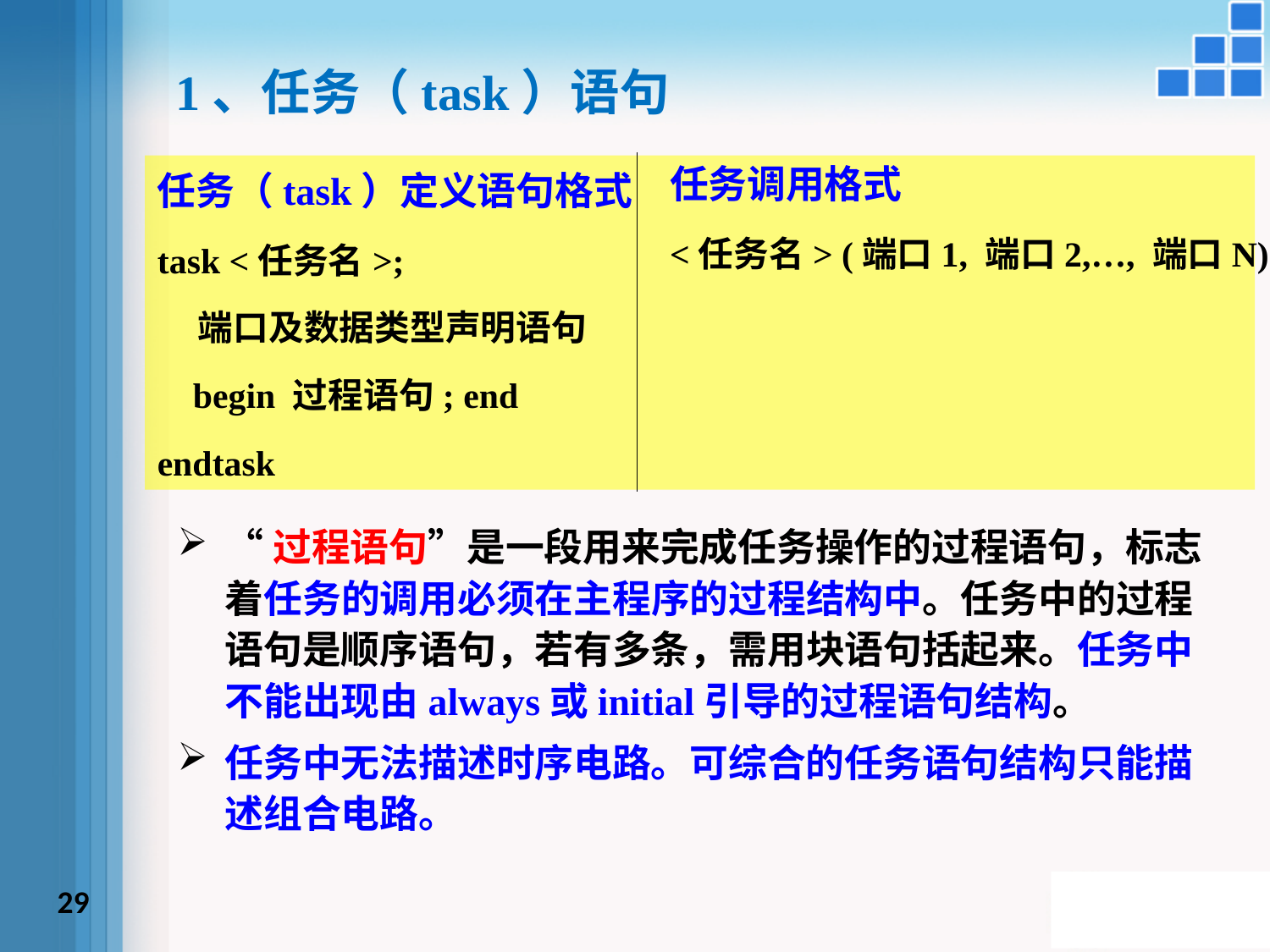

1、任务（task）语句
任务调用格式
<任务名> (端口1, 端口2,…, 端口N);
任务（task）定义语句格式
task <任务名>;
    端口及数据类型声明语句
    begin 过程语句; end
endtask
“过程语句”是一段用来完成任务操作的过程语句，标志着任务的调用必须在主程序的过程结构中。任务中的过程语句是顺序语句，若有多条，需用块语句括起来。任务中不能出现由always或initial引导的过程语句结构。
任务中无法描述时序电路。可综合的任务语句结构只能描述组合电路。

29